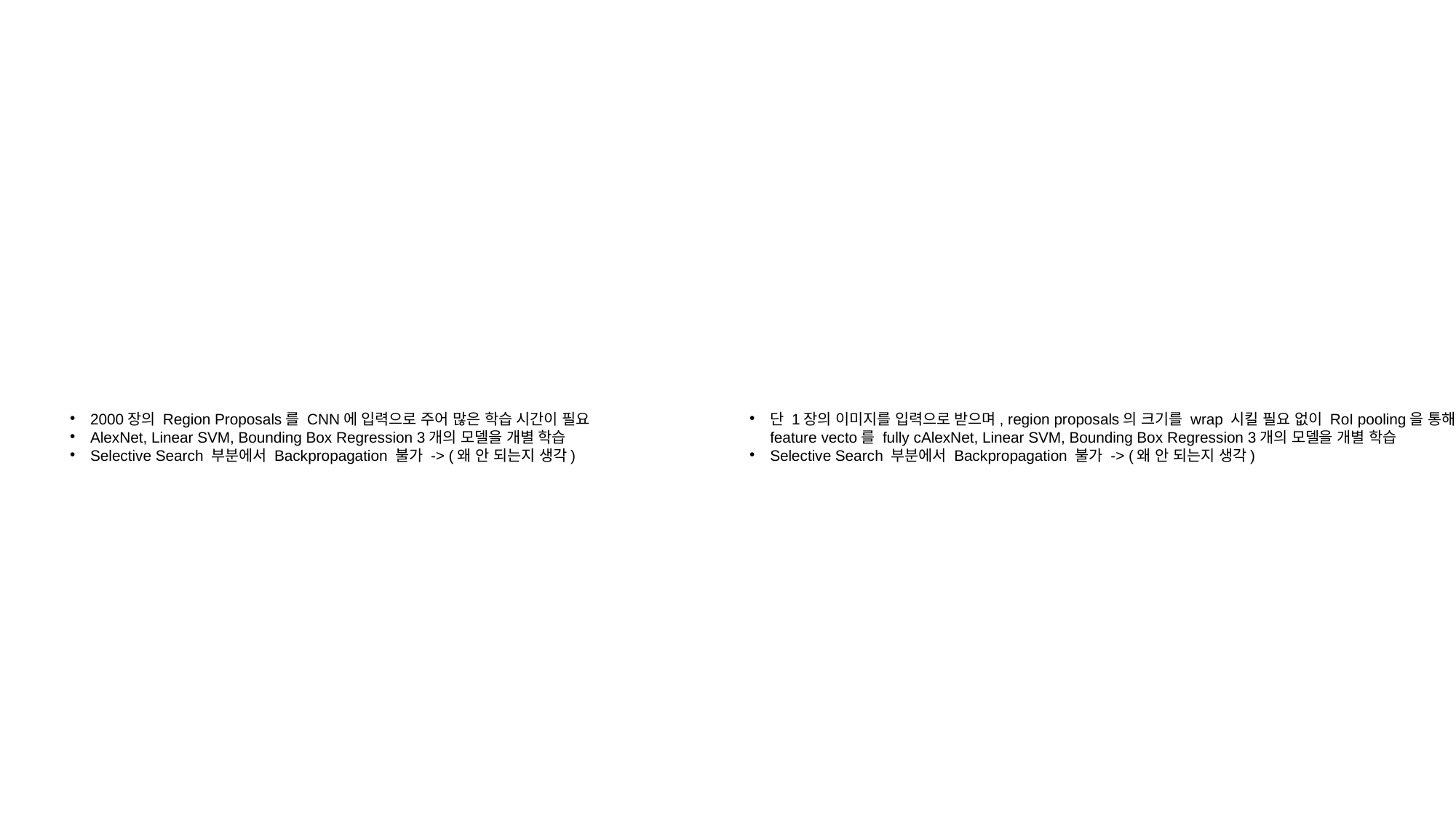

2000장의 Region Proposals를 CNN에 입력으로 주어 많은 학습 시간이 필요
AlexNet, Linear SVM, Bounding Box Regression 3개의 모델을 개별 학습
Selective Search 부분에서 Backpropagation 불가 -> (왜 안 되는지 생각)
단 1장의 이미지를 입력으로 받으며, region proposals의 크기를 wrap 시킬 필요 없이 RoI pooling을 통해 고정된 크기의 feature vecto를 fully cAlexNet, Linear SVM, Bounding Box Regression 3개의 모델을 개별 학습
Selective Search 부분에서 Backpropagation 불가 -> (왜 안 되는지 생각)